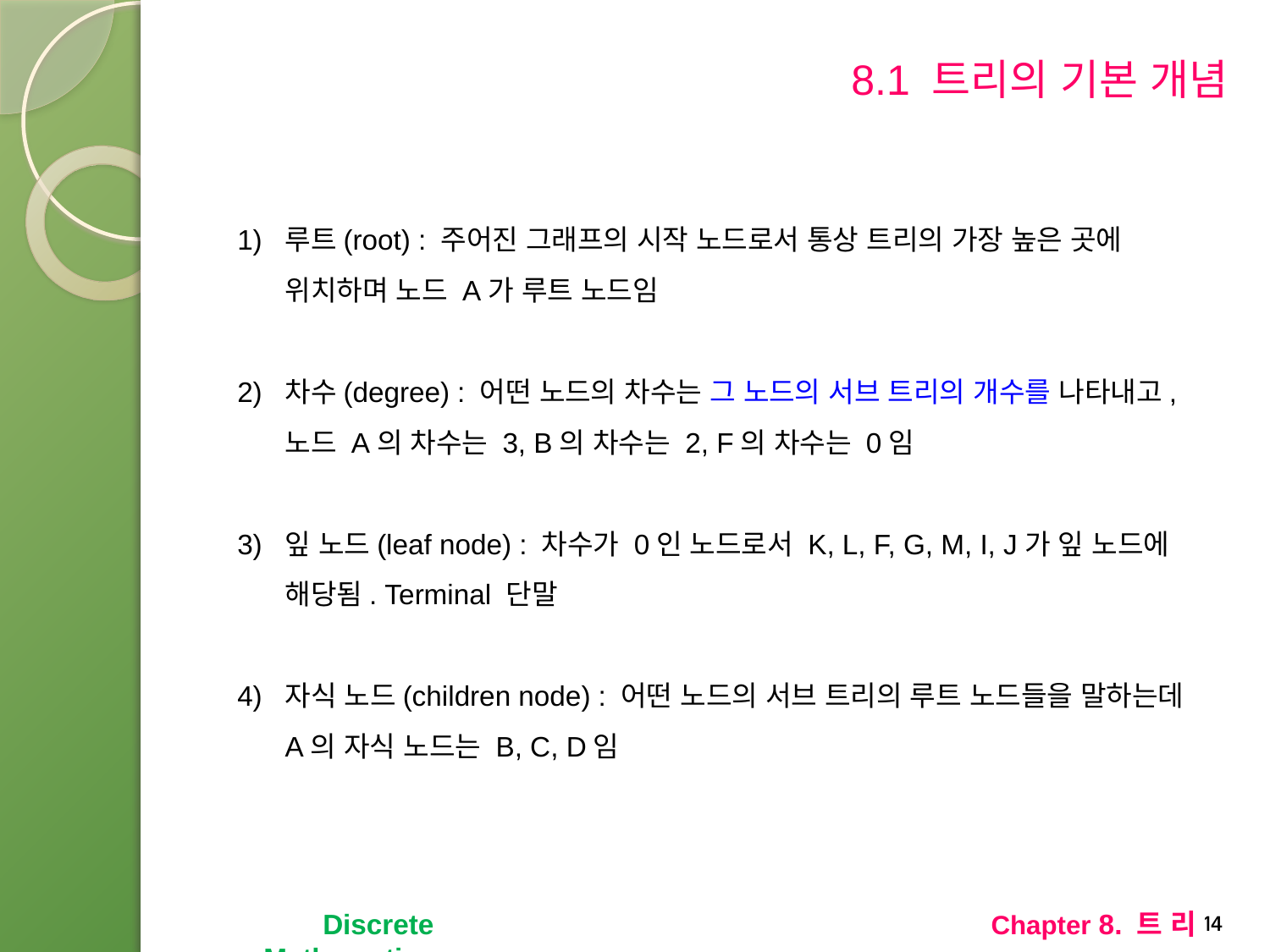

# 8.1 트리의 기본 개념
루트(root) : 주어진 그래프의 시작 노드로서 통상 트리의 가장 높은 곳에 위치하며 노드 A가 루트 노드임

차수(degree) : 어떤 노드의 차수는 그 노드의 서브 트리의 개수를 나타내고, 노드 A의 차수는 3, B의 차수는 2, F의 차수는 0임

잎 노드(leaf node) : 차수가 0인 노드로서 K, L, F, G, M, I, J가 잎 노드에 해당됨. Terminal 단말

자식 노드(children node) : 어떤 노드의 서브 트리의 루트 노드들을 말하는데 A의 자식 노드는 B, C, D임
Discrete Mathematics
Chapter 8. 트 리
14